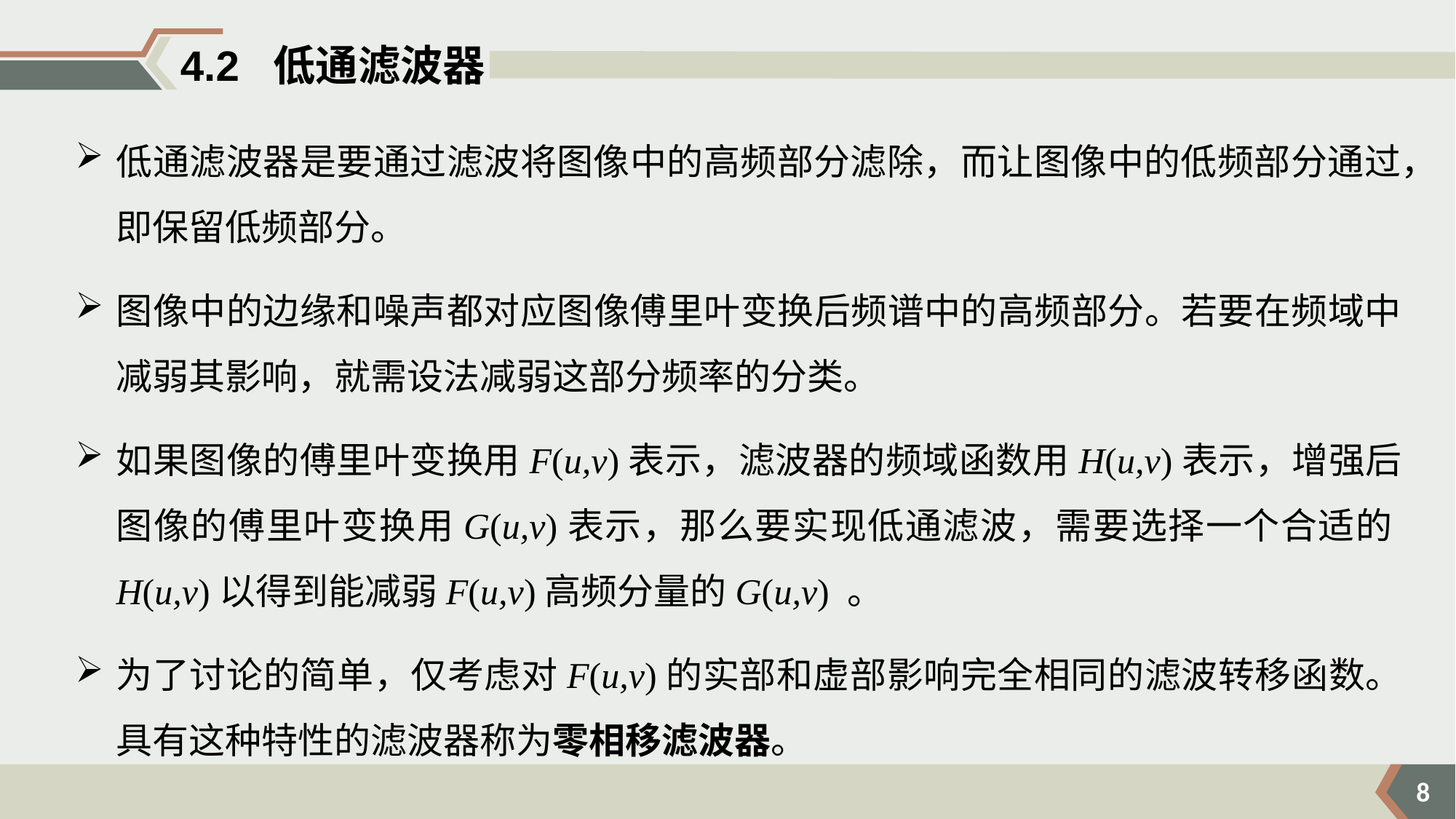

4.2  低通滤波器
低通滤波器是要通过滤波将图像中的高频部分滤除，而让图像中的低频部分通过，即保留低频部分。
图像中的边缘和噪声都对应图像傅里叶变换后频谱中的高频部分。若要在频域中减弱其影响，就需设法减弱这部分频率的分类。
如果图像的傅里叶变换用F(u,v)表示，滤波器的频域函数用H(u,v)表示，增强后图像的傅里叶变换用G(u,v)表示，那么要实现低通滤波，需要选择一个合适的H(u,v)以得到能减弱F(u,v)高频分量的G(u,v) 。
为了讨论的简单，仅考虑对F(u,v)的实部和虚部影响完全相同的滤波转移函数。具有这种特性的滤波器称为零相移滤波器。